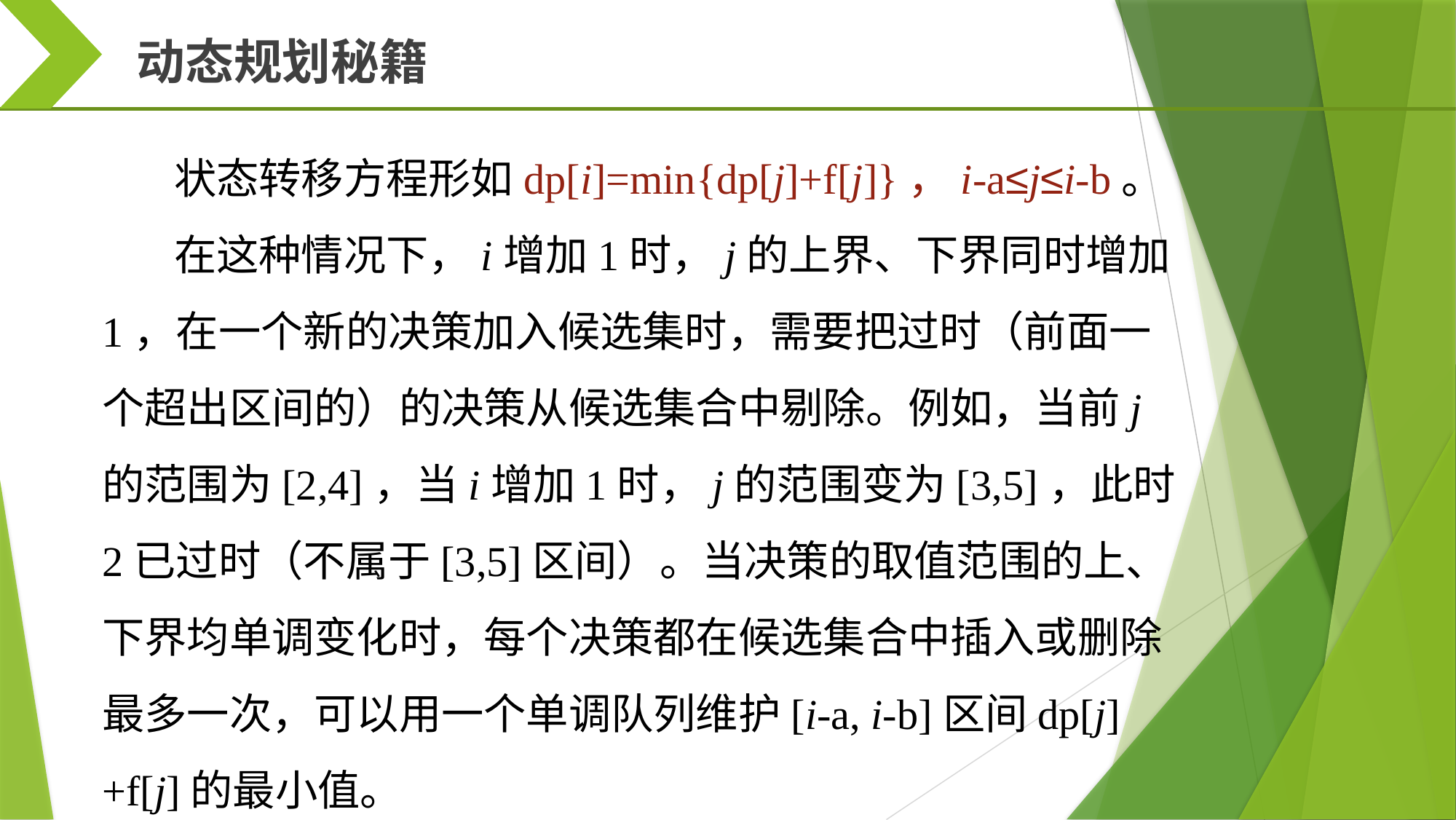

动态规划秘籍
状态转移方程形如dp[i]=min{dp[j]+f[j]}，i-a≤j≤i-b。
在这种情况下，i增加1时，j的上界、下界同时增加1，在一个新的决策加入候选集时，需要把过时（前面一个超出区间的）的决策从候选集合中剔除。例如，当前j的范围为[2,4]，当i增加1时，j的范围变为[3,5]，此时2已过时（不属于[3,5]区间）。当决策的取值范围的上、下界均单调变化时，每个决策都在候选集合中插入或删除最多一次，可以用一个单调队列维护[i-a, i-b]区间dp[j]+f[j]的最小值。